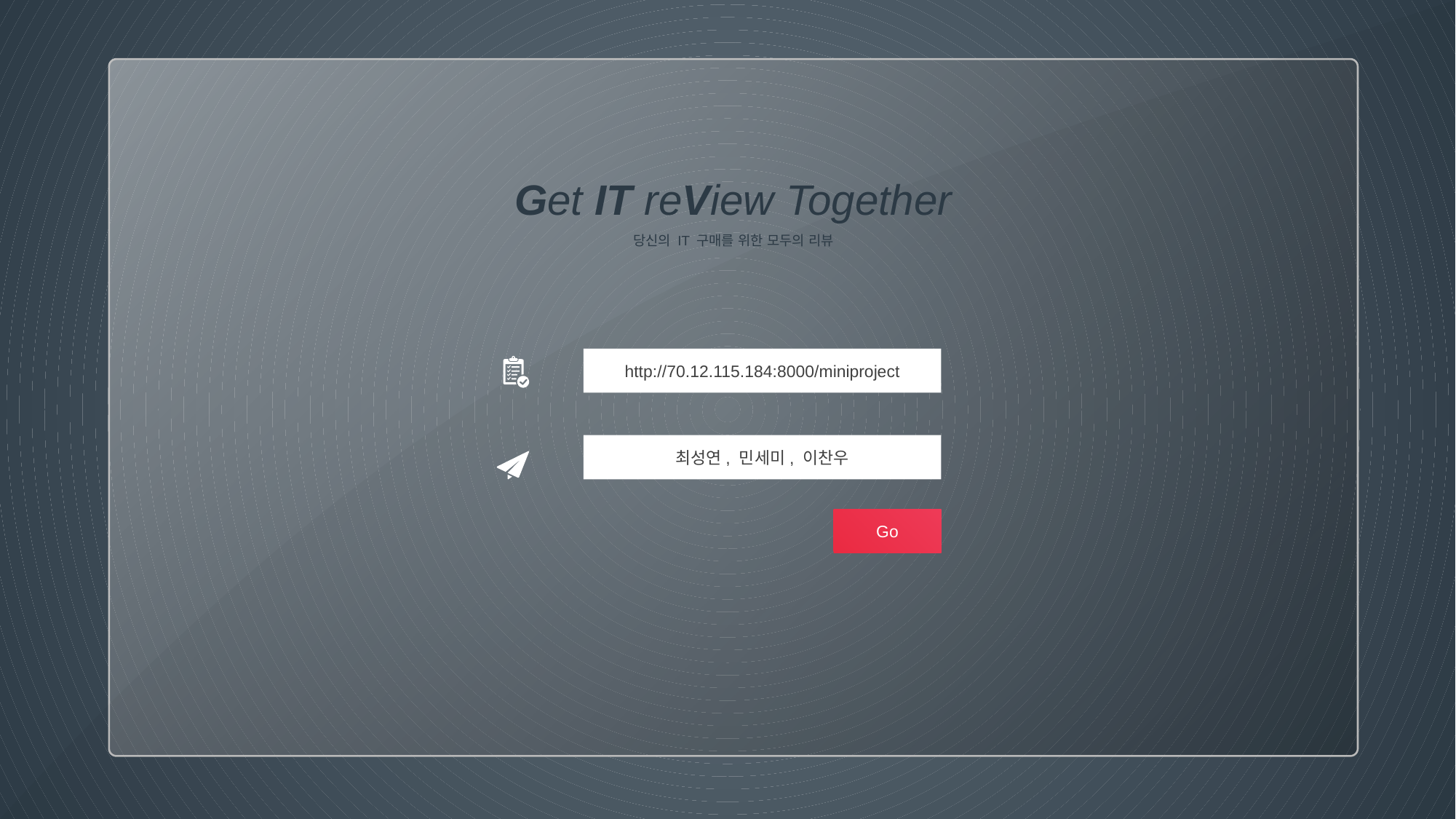

Get IT reView Together
당신의 IT 구매를 위한 모두의 리뷰
http://70.12.115.184:8000/miniproject

최성연, 민세미, 이찬우

Go